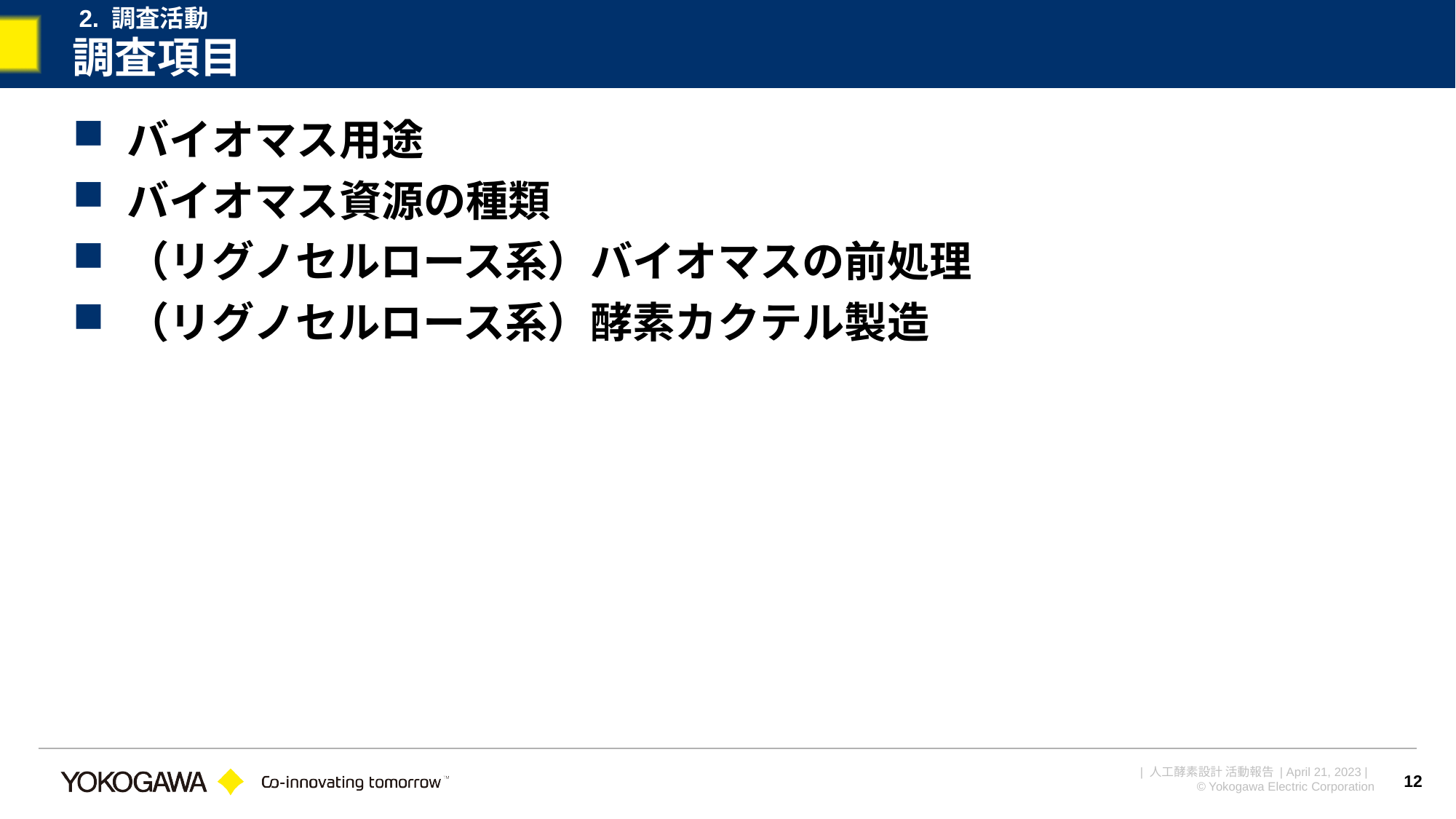

2. 調査活動
# 調査項目
バイオマス用途
バイオマス資源の種類
（リグノセルロース系）バイオマスの前処理
（リグノセルロース系）酵素カクテル製造
12